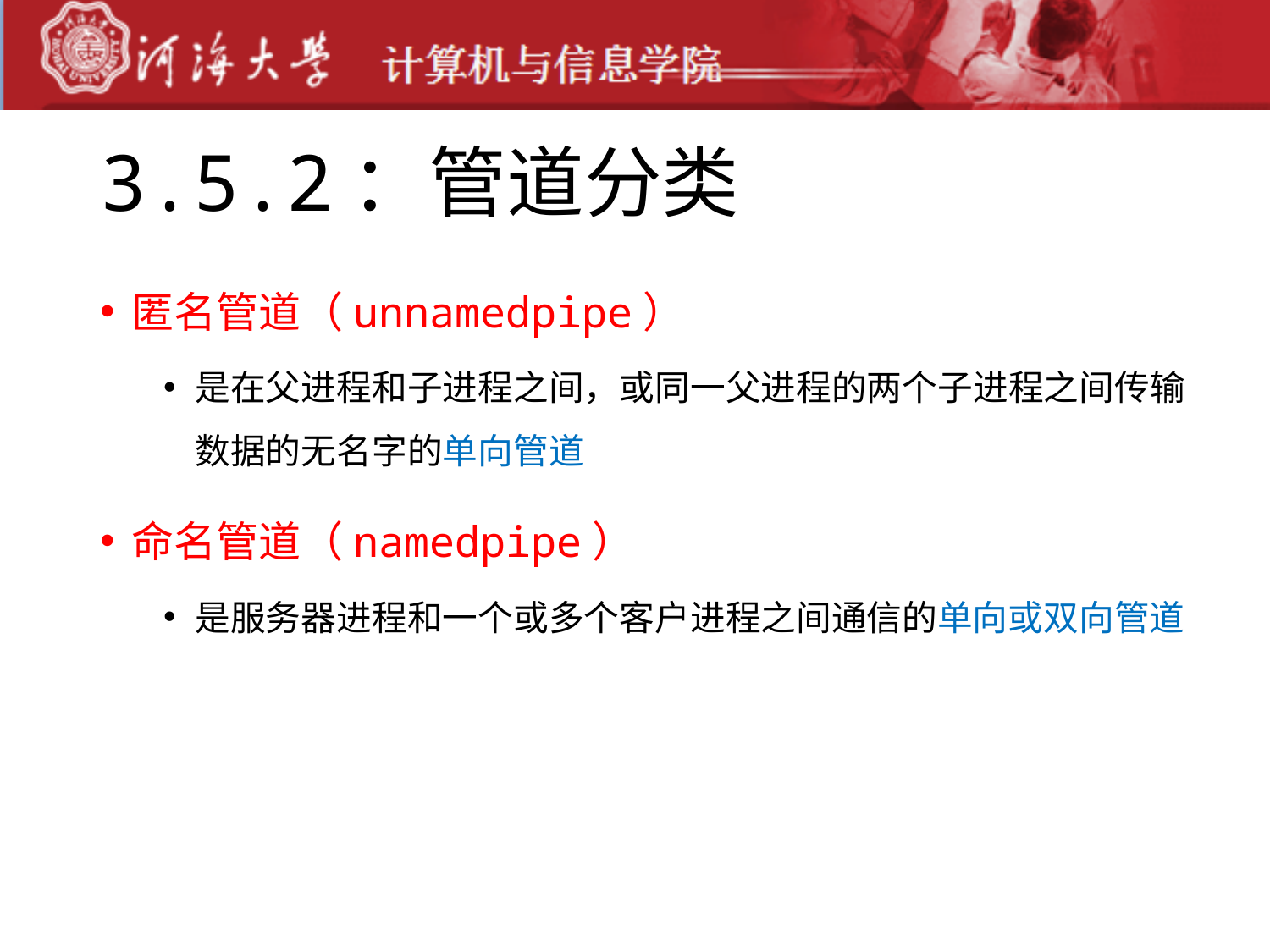

# 3.5.2：管道分类
匿名管道（unnamedpipe）
是在父进程和子进程之间，或同一父进程的两个子进程之间传输数据的无名字的单向管道
命名管道（namedpipe）
是服务器进程和一个或多个客户进程之间通信的单向或双向管道